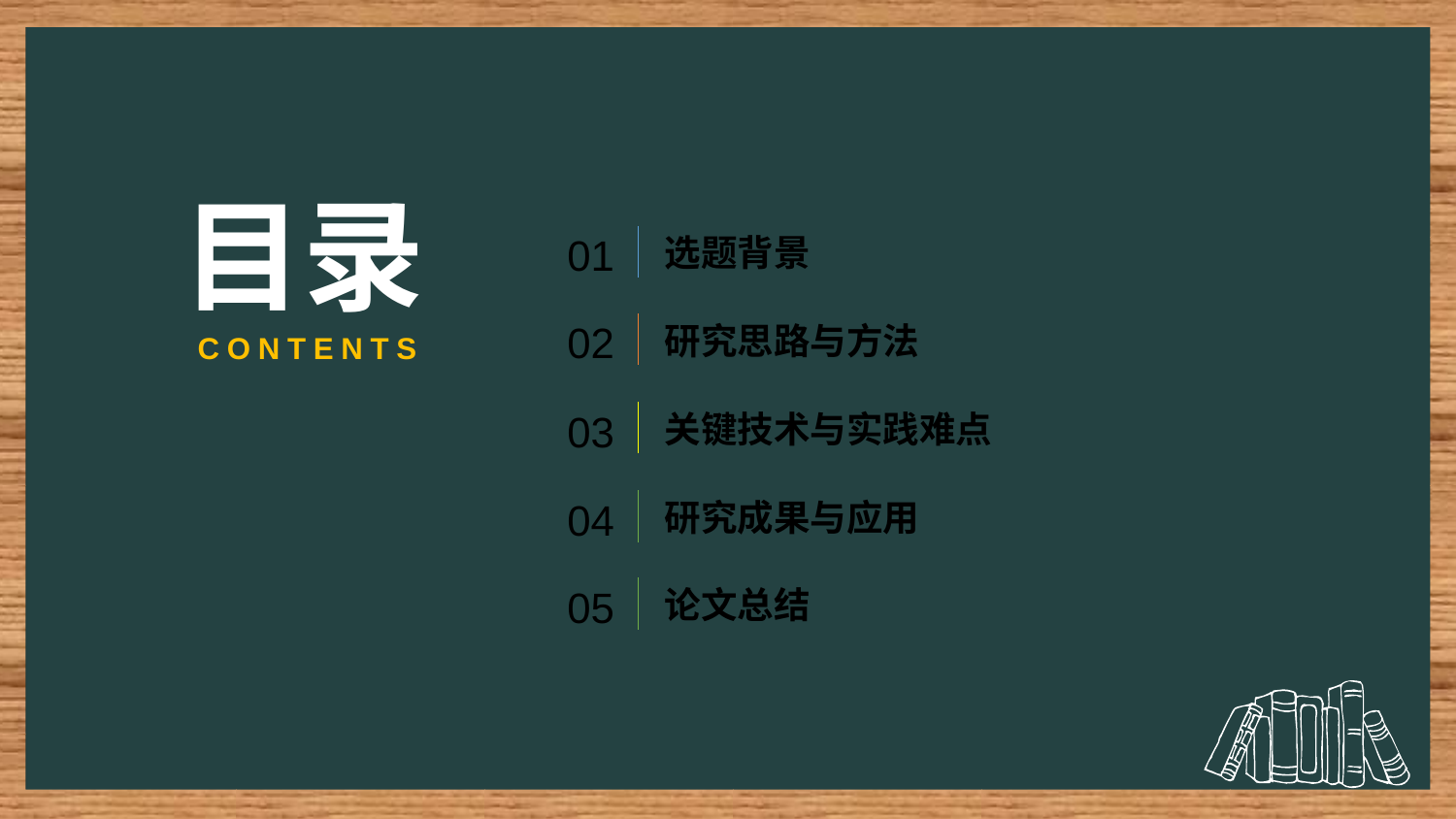

目录
01
选题背景
02
研究思路与方法
CONTENTS
03
关键技术与实践难点
04
研究成果与应用
05
论文总结